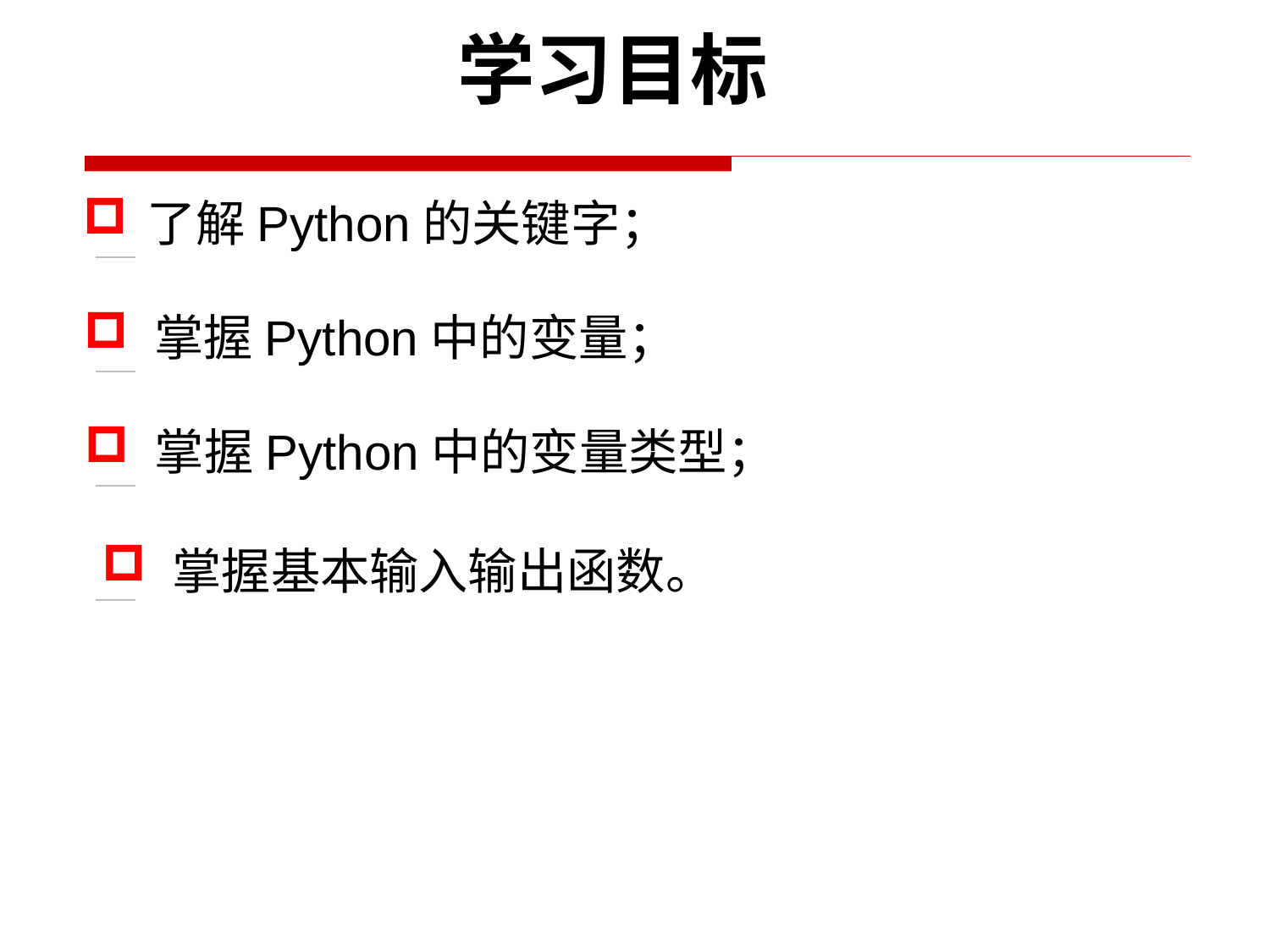

学习目标
了解Python的关键字；

 掌握Python中的变量；

 掌握Python中的变量类型；

 掌握基本输入输出函数。